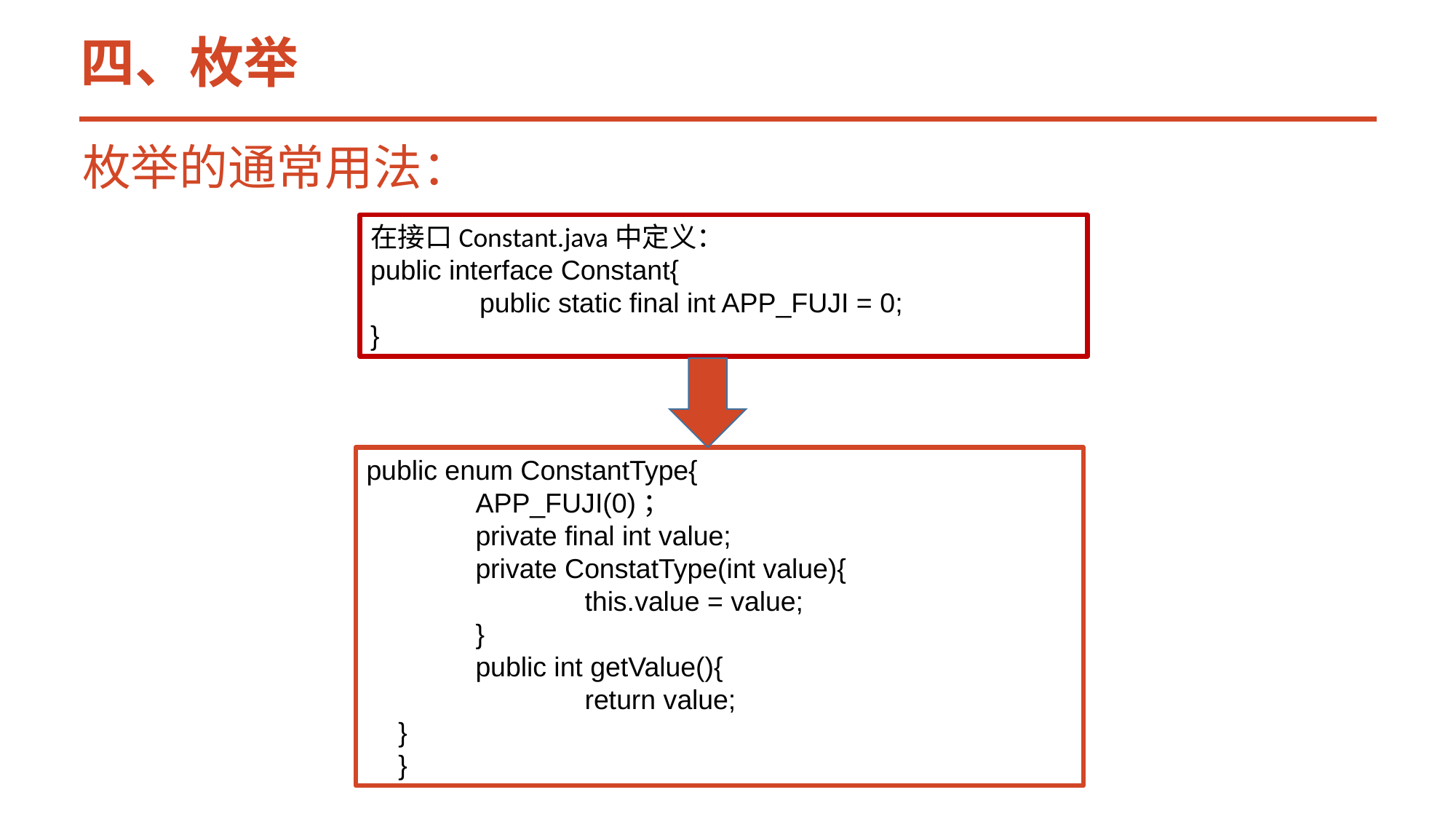

四、枚举
枚举的通常用法：
在接口Constant.java中定义：
public interface Constant{
	public static final int APP_FUJI = 0;
}

public enum ConstantType{
	APP_FUJI(0)；
	private final int value;
	private ConstatType(int value){
		this.value = value;
	}
	public int getValue(){
		return value;
}
}